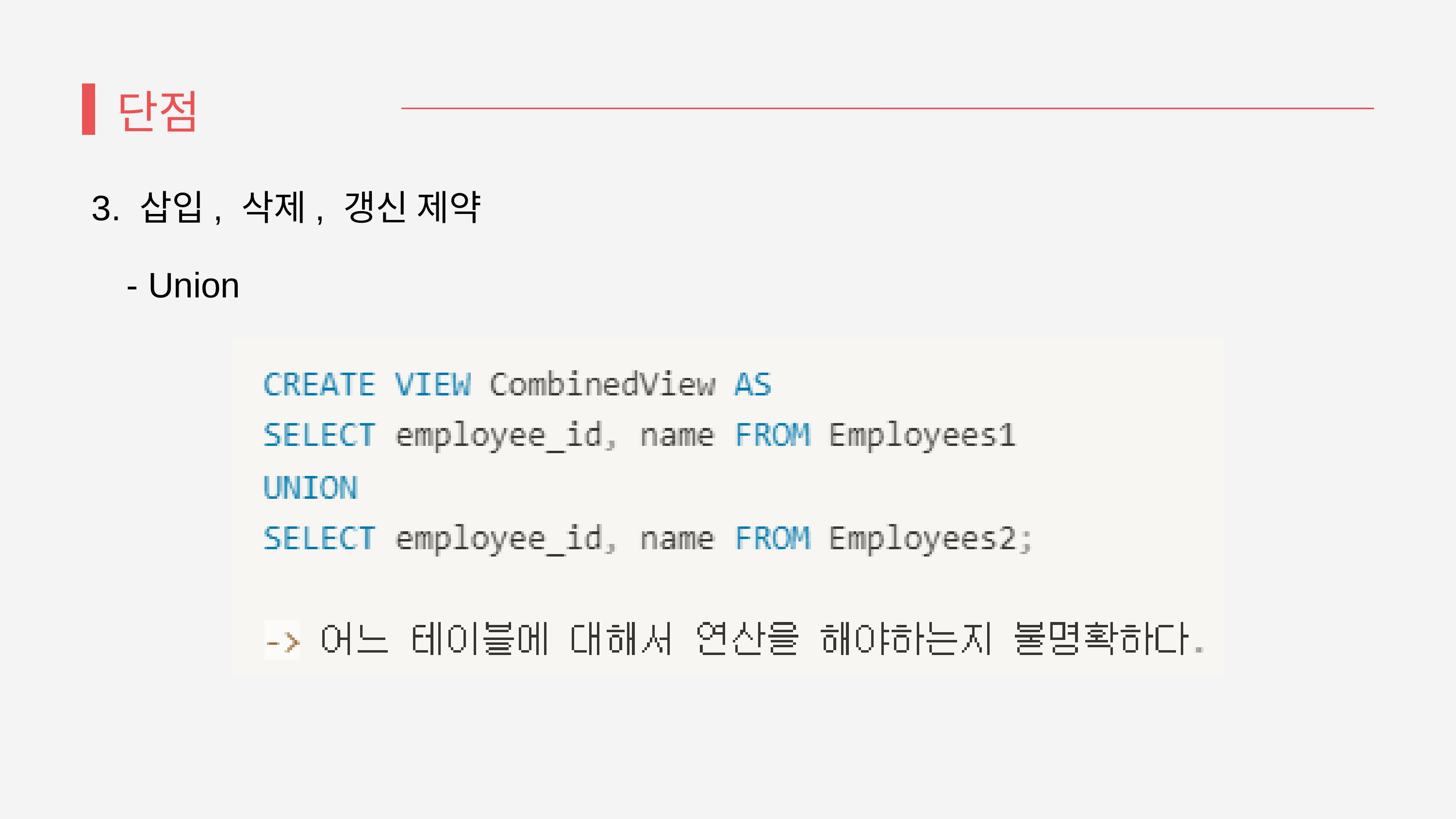

단점

 3. 삽입, 삭제, 갱신 제약
 - Union